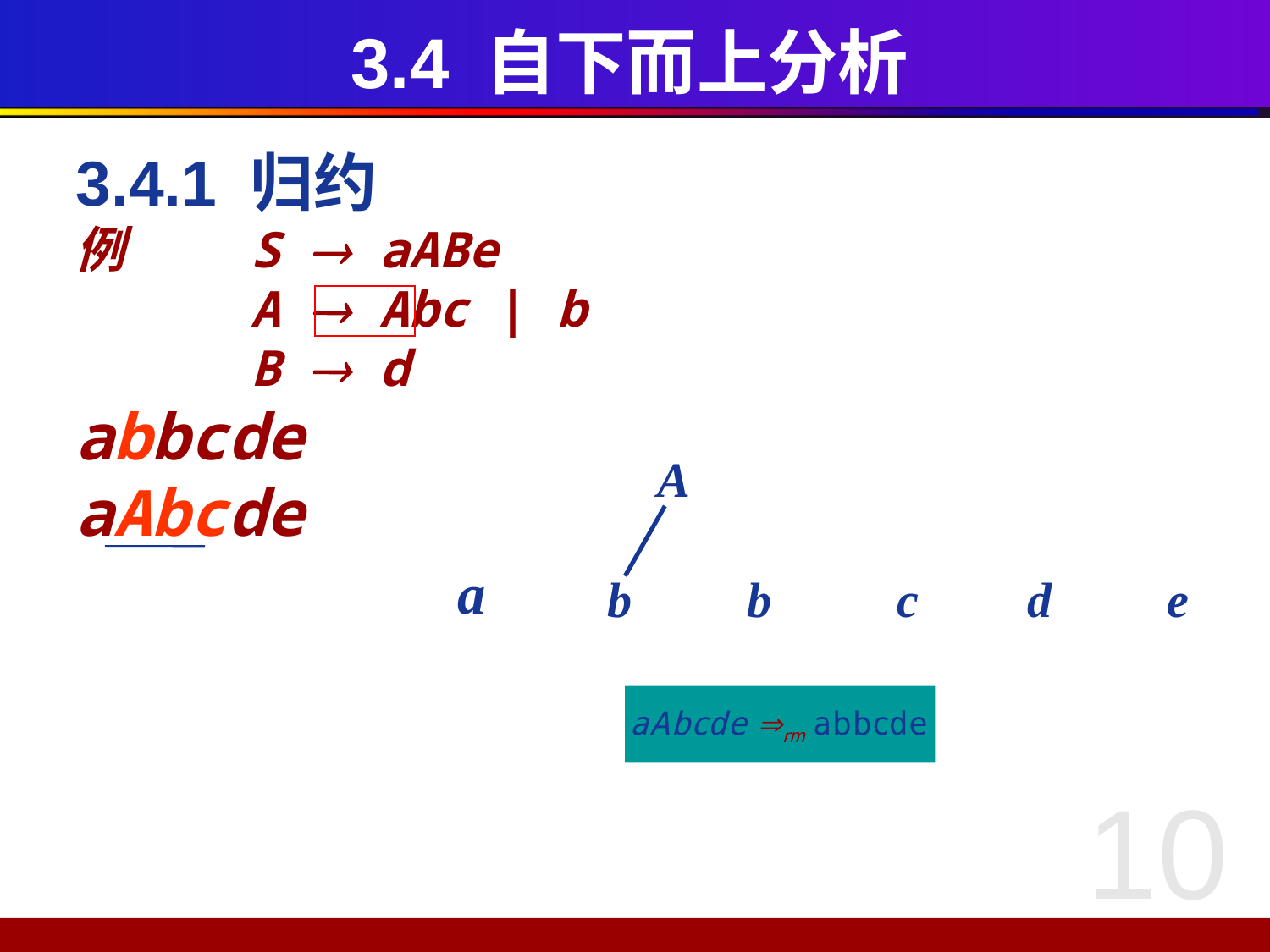

# 3.4 自下而上分析
3.4.1 归约
例	S → aABe
		A → Abc | b
		B → d
abbcde
aAbcde

A

a
b
b
c
d
e

aAbcde ⇒rm abbcde